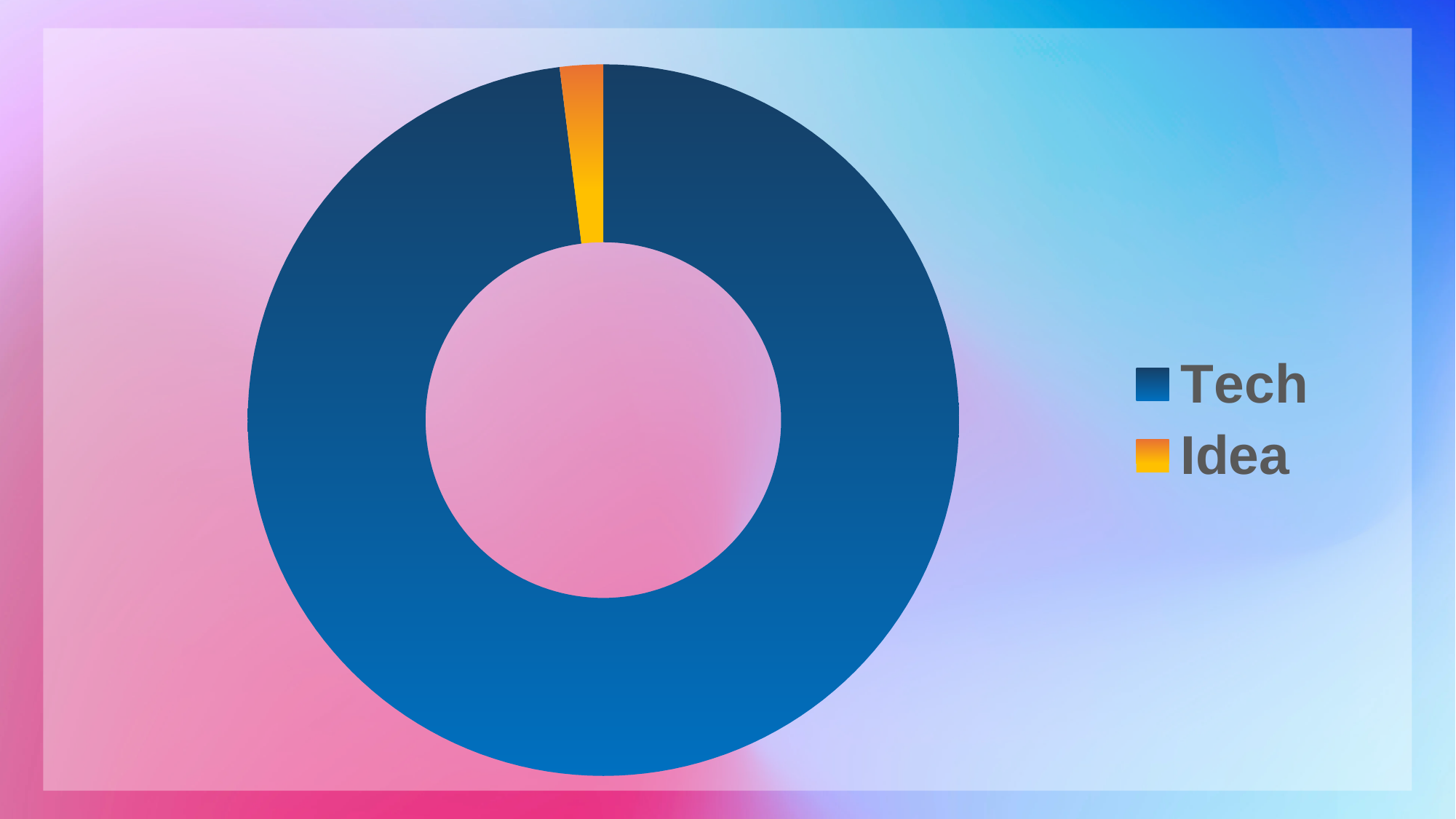

### Chart

| Category | 投稿数 |
|---|---|
| Tech | 299.0 |
| Idea | 6.0 |